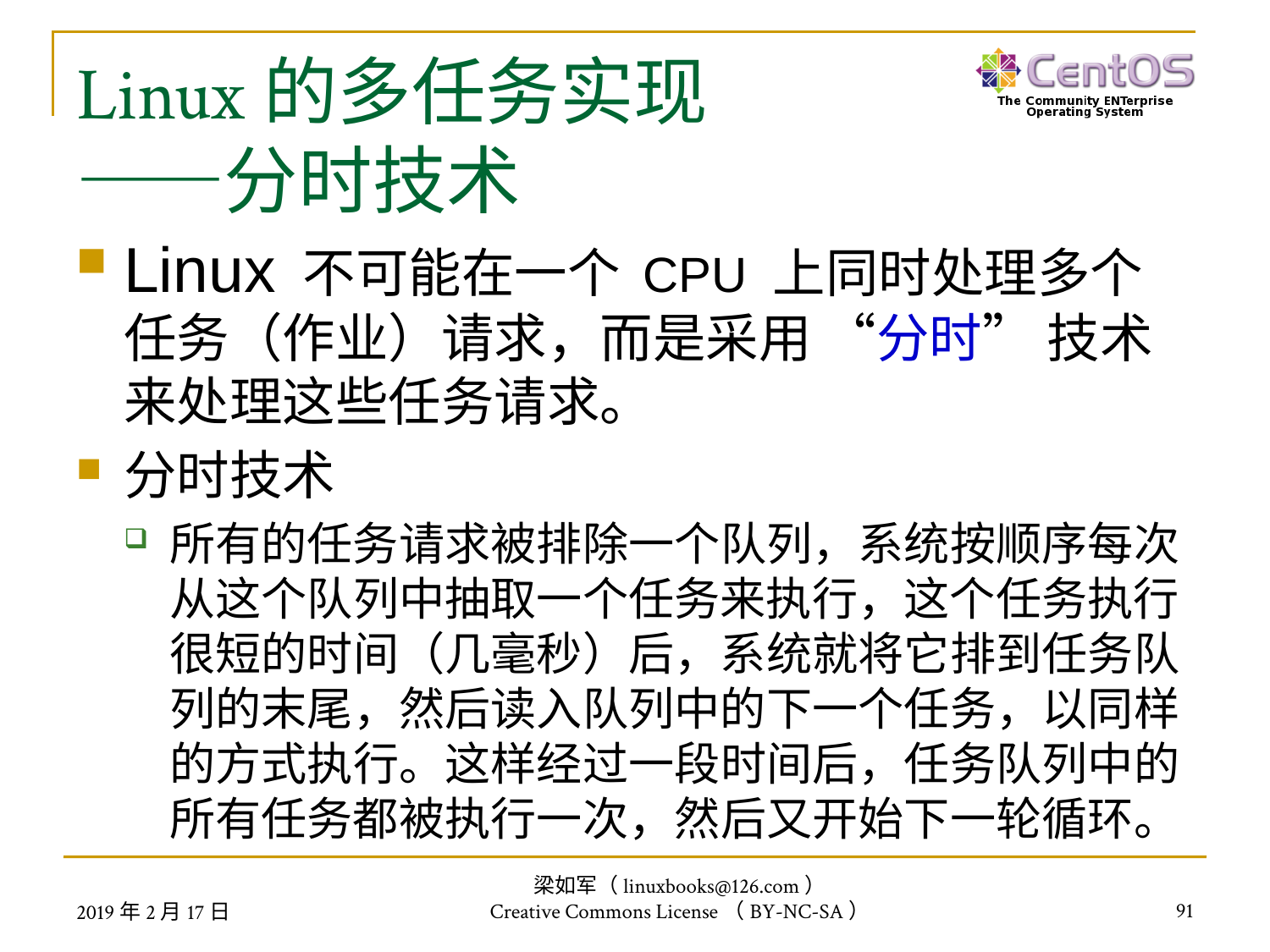

# Linux的多任务实现 ——分时技术
Linux 不可能在一个 CPU 上同时处理多个任务（作业）请求，而是采用 “分时” 技术来处理这些任务请求。
分时技术
所有的任务请求被排除一个队列，系统按顺序每次从这个队列中抽取一个任务来执行，这个任务执行很短的时间（几毫秒）后，系统就将它排到任务队列的末尾，然后读入队列中的下一个任务，以同样的方式执行。这样经过一段时间后，任务队列中的所有任务都被执行一次，然后又开始下一轮循环。
梁如军（linuxbooks@126.com）
Creative Commons License（BY-NC-SA）
2019年2月17日
91